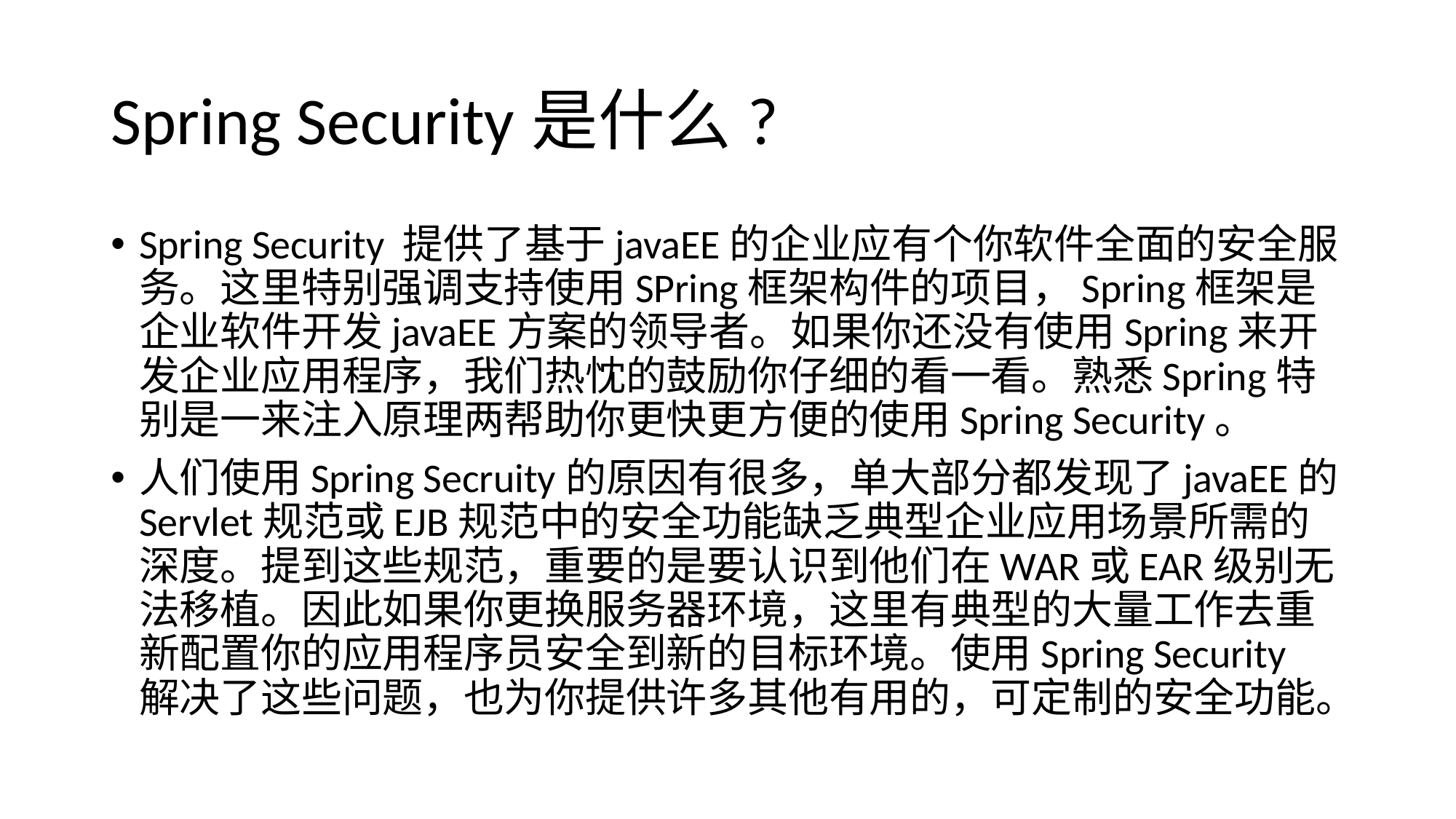

# Spring Security是什么?
Spring Security 提供了基于javaEE的企业应有个你软件全面的安全服务。这里特别强调支持使用SPring框架构件的项目，Spring框架是企业软件开发javaEE方案的领导者。如果你还没有使用Spring来开发企业应用程序，我们热忱的鼓励你仔细的看一看。熟悉Spring特别是一来注入原理两帮助你更快更方便的使用Spring Security。
人们使用Spring Secruity的原因有很多，单大部分都发现了javaEE的Servlet规范或EJB规范中的安全功能缺乏典型企业应用场景所需的深度。提到这些规范，重要的是要认识到他们在WAR或EAR级别无法移植。因此如果你更换服务器环境，这里有典型的大量工作去重新配置你的应用程序员安全到新的目标环境。使用Spring Security 解决了这些问题，也为你提供许多其他有用的，可定制的安全功能。